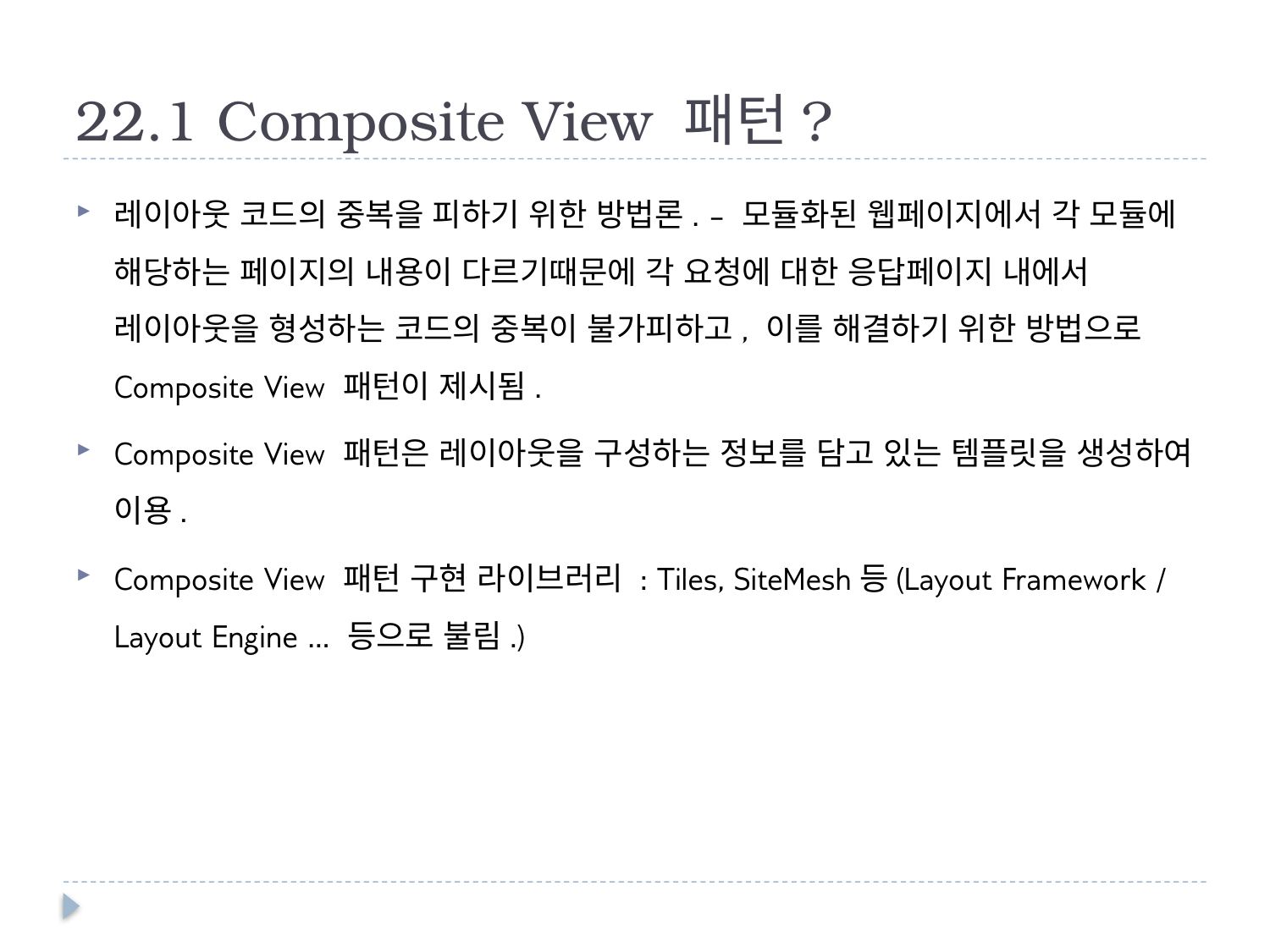

# 22.1 Composite View 패턴?
레이아웃 코드의 중복을 피하기 위한 방법론. – 모듈화된 웹페이지에서 각 모듈에 해당하는 페이지의 내용이 다르기때문에 각 요청에 대한 응답페이지 내에서 레이아웃을 형성하는 코드의 중복이 불가피하고, 이를 해결하기 위한 방법으로 Composite View 패턴이 제시됨.
Composite View 패턴은 레이아웃을 구성하는 정보를 담고 있는 템플릿을 생성하여 이용.
Composite View 패턴 구현 라이브러리 : Tiles, SiteMesh등(Layout Framework / Layout Engine … 등으로 불림.)